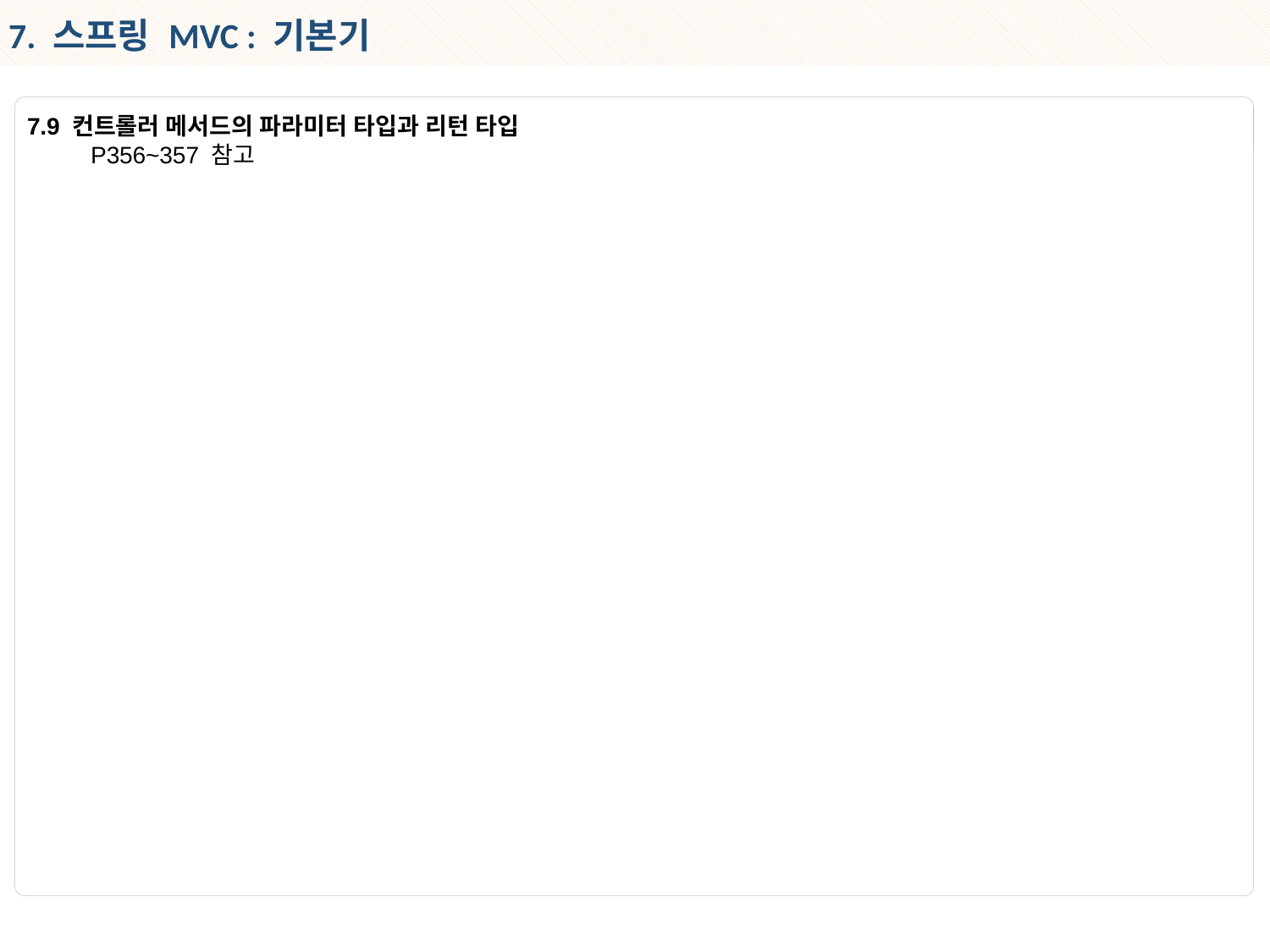

7. 스프링 MVC : 기본기
7.9 컨트롤러 메서드의 파라미터 타입과 리턴 타입
P356~357 참고